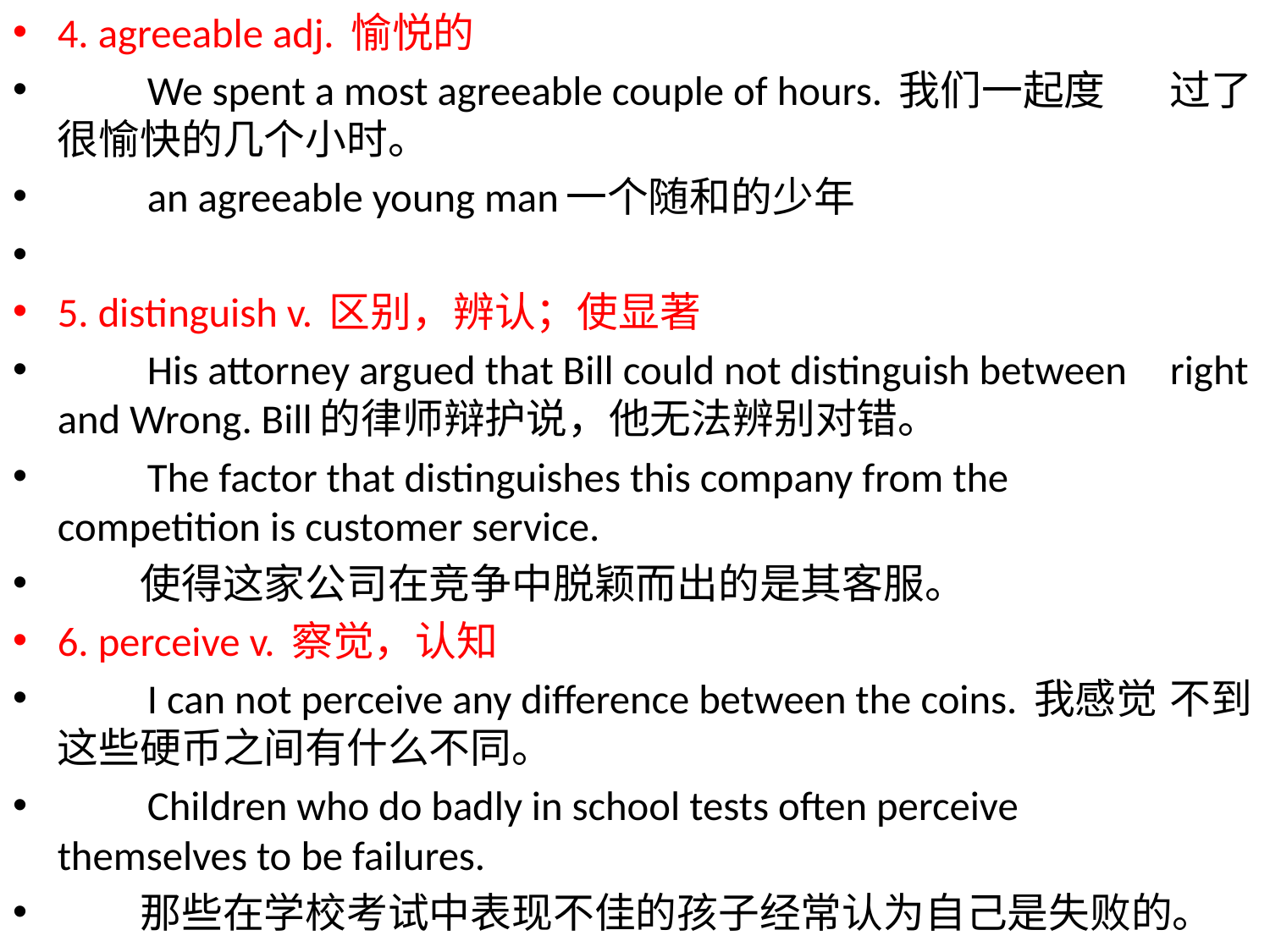

4. agreeable adj. 愉悦的
　　We spent a most agreeable couple of hours. 我们一起度	过了很愉快的几个小时。
　　an agreeable young man一个随和的少年

5. distinguish v. 区别，辨认；使显著
　　His attorney argued that Bill could not distinguish between 	right and Wrong. Bill的律师辩护说，他无法辨别对错。
　　The factor that distinguishes this company from the 	competition is customer service.
　　使得这家公司在竞争中脱颖而出的是其客服。
6. perceive v. 察觉，认知
　　I can not perceive any difference between the coins. 我感觉	不到这些硬币之间有什么不同。
　　Children who do badly in school tests often perceive 		themselves to be failures.
　　那些在学校考试中表现不佳的孩子经常认为自己是失败的。

#